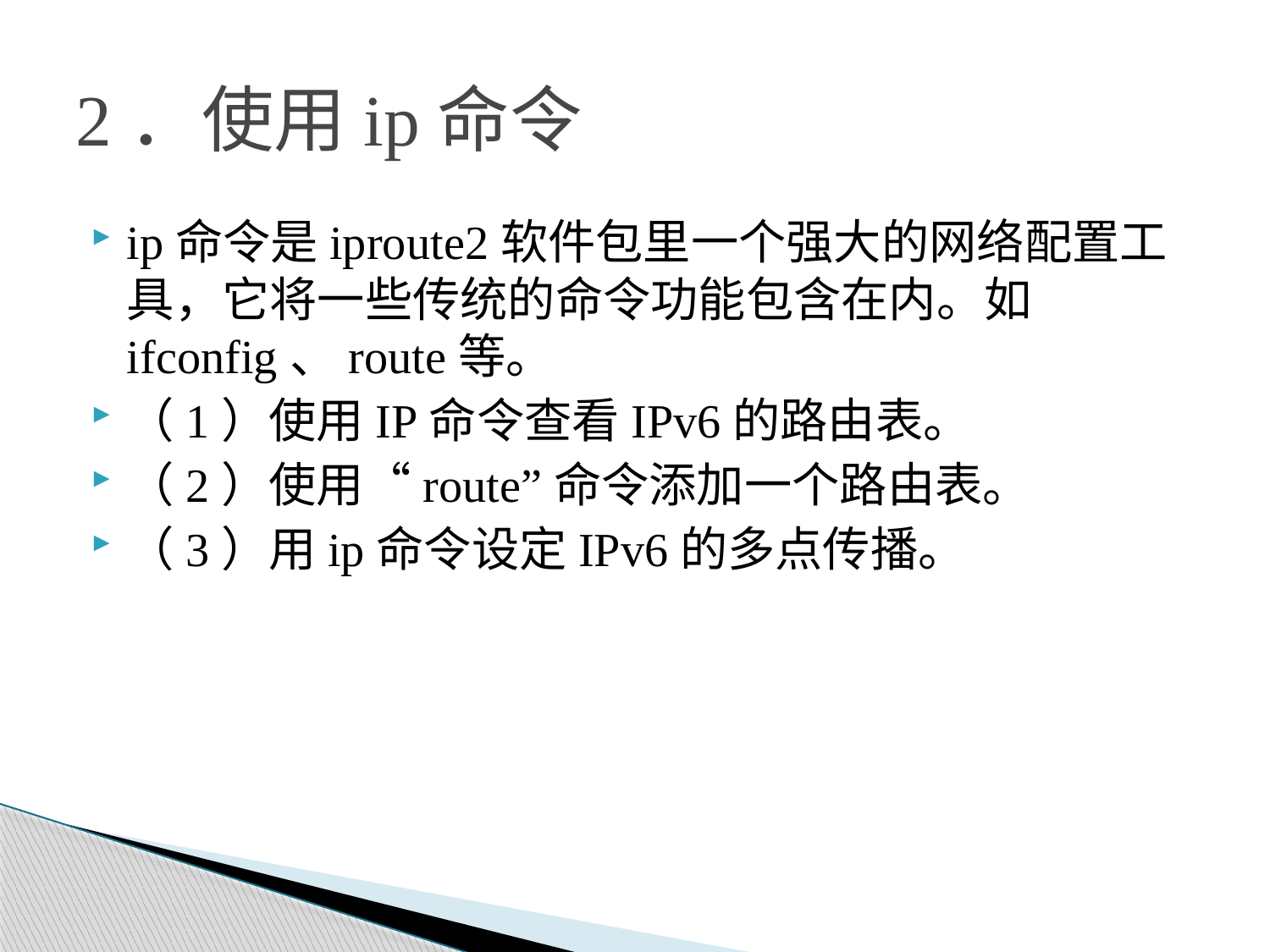

# 2．使用ip命令
ip命令是iproute2软件包里一个强大的网络配置工具，它将一些传统的命令功能包含在内。如ifconfig、route等。
（1）使用IP命令查看IPv6的路由表。
（2）使用“route”命令添加一个路由表。
（3）用ip命令设定IPv6的多点传播。